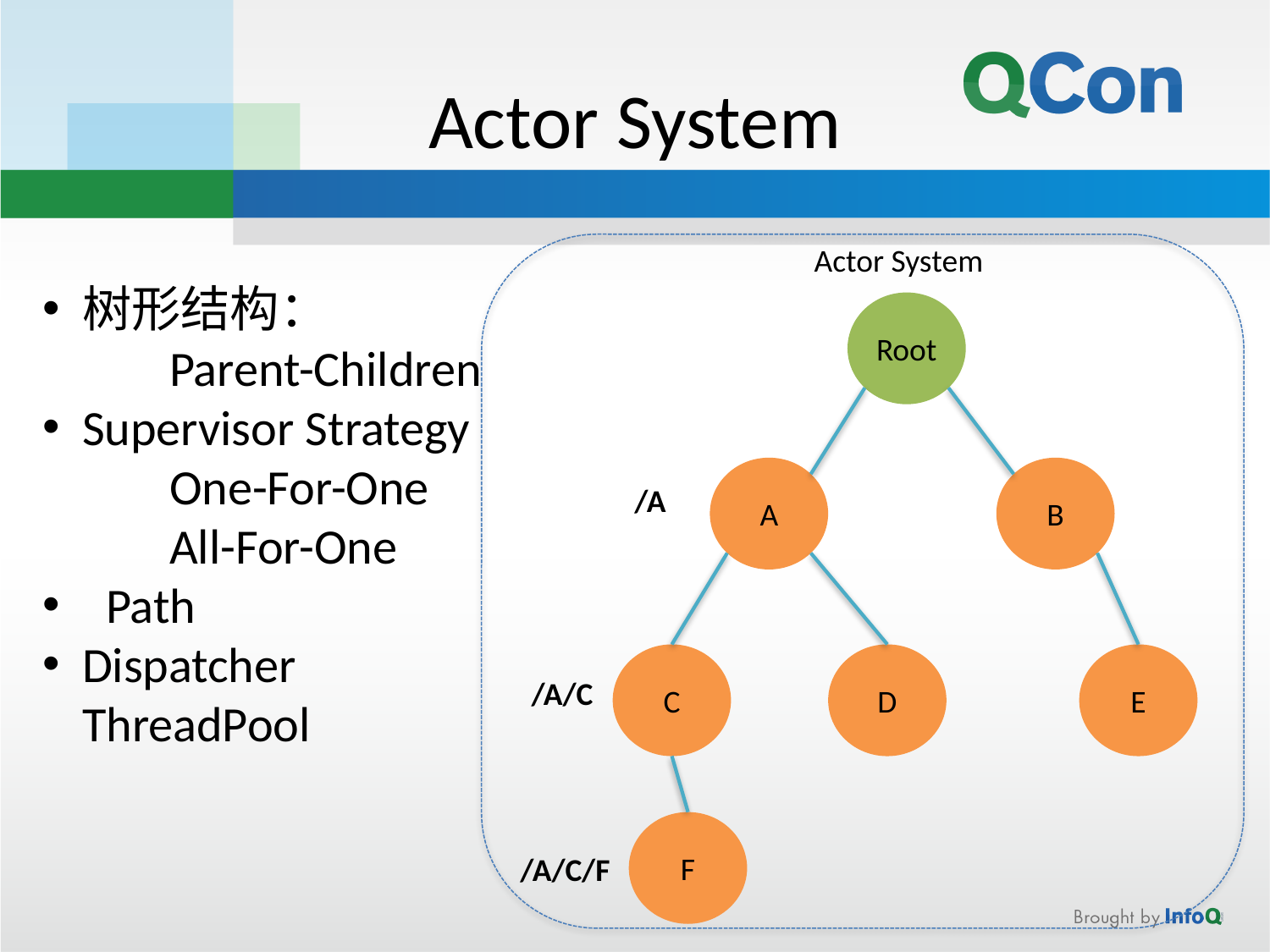

Actor System

Actor System
树形结构：
	Parent-Children
Supervisor Strategy
	One-For-One
	All-For-One
Path
Dispatcher 	ThreadPool
Root
A
B
/A
C
D
E
/A/C
F
/A/C/F